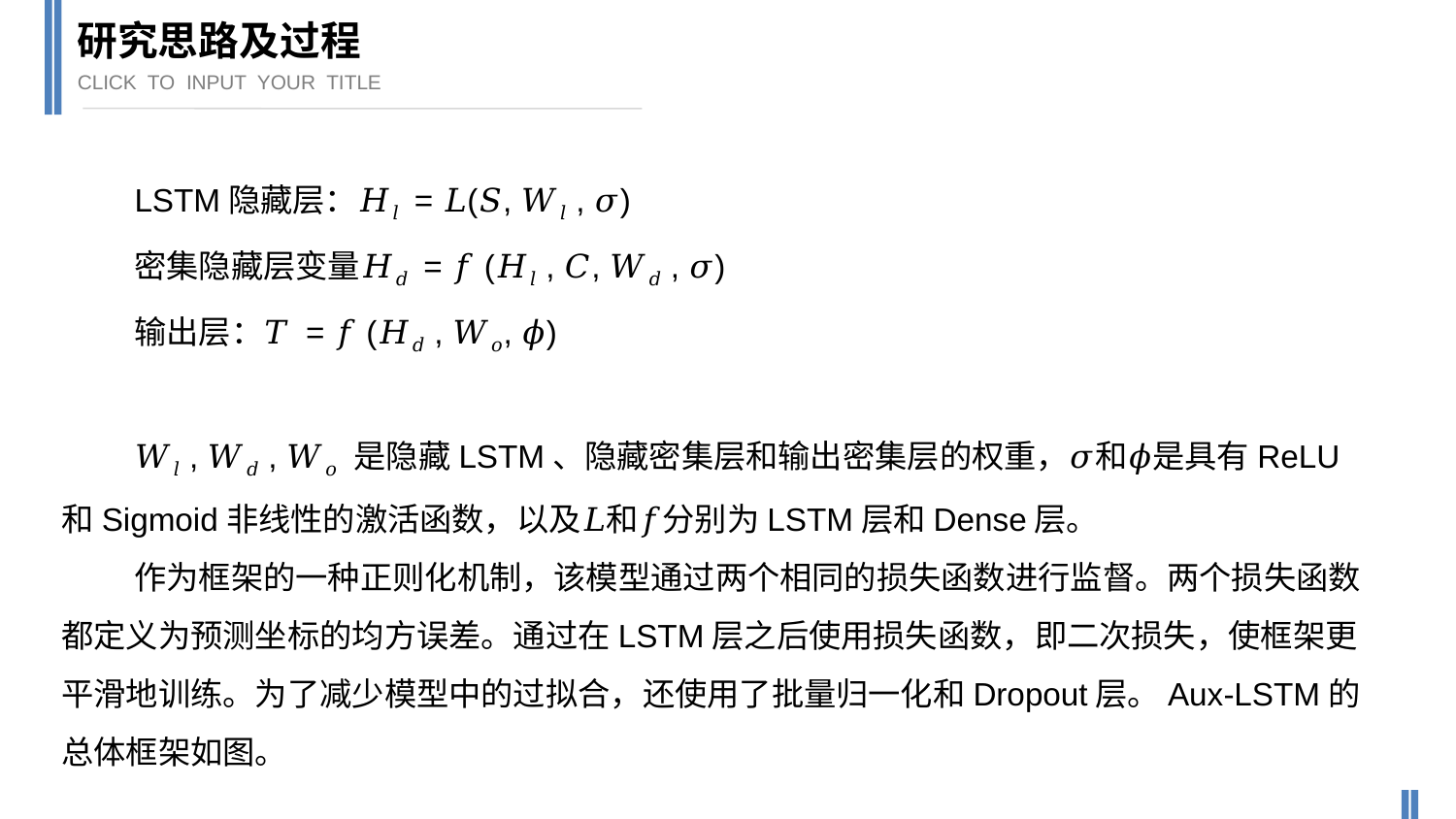

研究思路及过程
CLICK  TO  INPUT  YOUR  TITLE
LSTM隐藏层：𝐻𝑙 = 𝐿(𝑆, 𝑊𝑙 , 𝜎)
密集隐藏层变量𝐻𝑑 = 𝑓 (𝐻𝑙 , 𝐶, 𝑊𝑑 , 𝜎)
输出层：𝑇 = 𝑓 (𝐻𝑑 , 𝑊𝑜, 𝜙)

𝑊𝑙 , 𝑊𝑑 , 𝑊𝑜 是隐藏LSTM、隐藏密集层和输出密集层的权重，𝜎和𝜙是具有ReLU和Sigmoid非线性的激活函数，以及𝐿和𝑓分别为LSTM层和Dense层。
作为框架的一种正则化机制，该模型通过两个相同的损失函数进行监督。两个损失函数都定义为预测坐标的均方误差。通过在LSTM层之后使用损失函数，即二次损失，使框架更平滑地训练。为了减少模型中的过拟合，还使用了批量归一化和Dropout层。Aux-LSTM的总体框架如图。